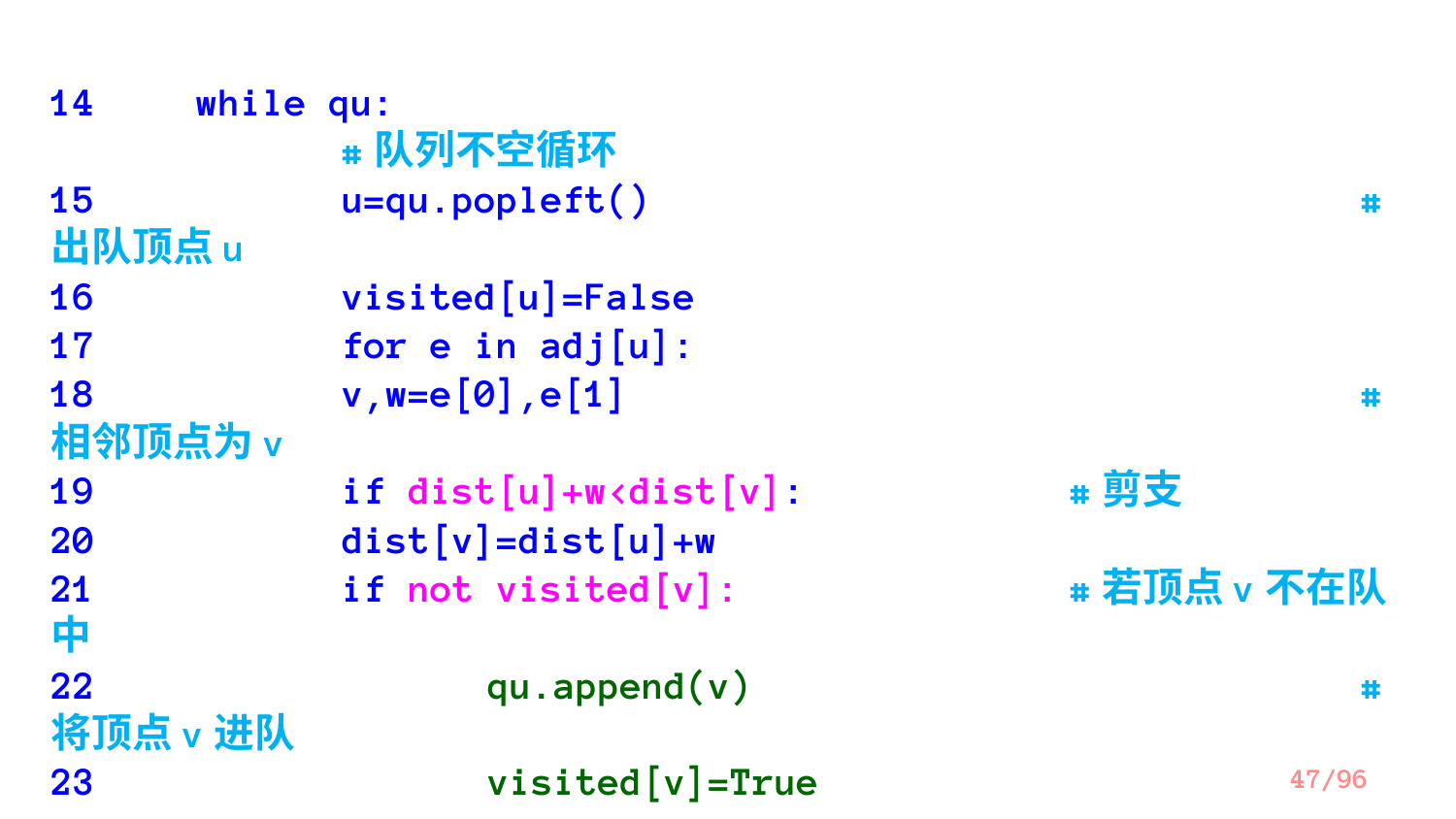

14   	while qu:   									#队列不空循环
15   		u=qu.popleft()        				#出队顶点u
16     	visited[u]=False
17     	for e in adj[u]:
18        	v,w=e[0],e[1]    					#相邻顶点为v
19        	if dist[u]+w<dist[v]:      	#剪支
20          	dist[v]=dist[u]+w
21         	if not visited[v]: 			#若顶点v不在队中
22             	qu.append(v)   				#将顶点v进队
23             	visited[v]=True
24   	ans=max(dist)
25   	if ans==INF:return -1
26   	else: return ans
47/96